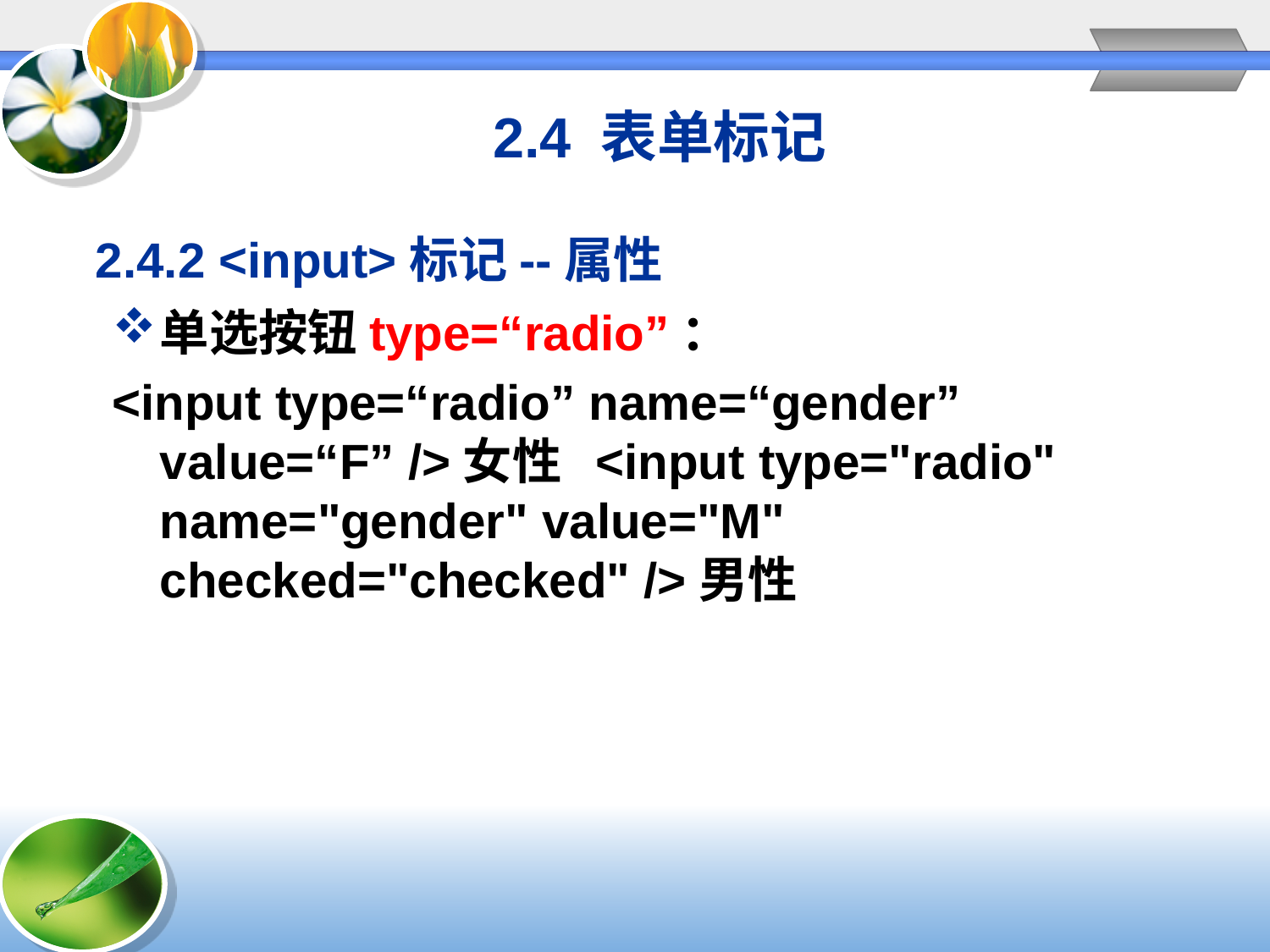

2.4 表单标记
2.4.2 <input>标记--属性

单选按钮type=“radio”：
<input type=“radio” name=“gender” value=“F” />女性  <input type="radio" name="gender" value="M" checked="checked" />男性